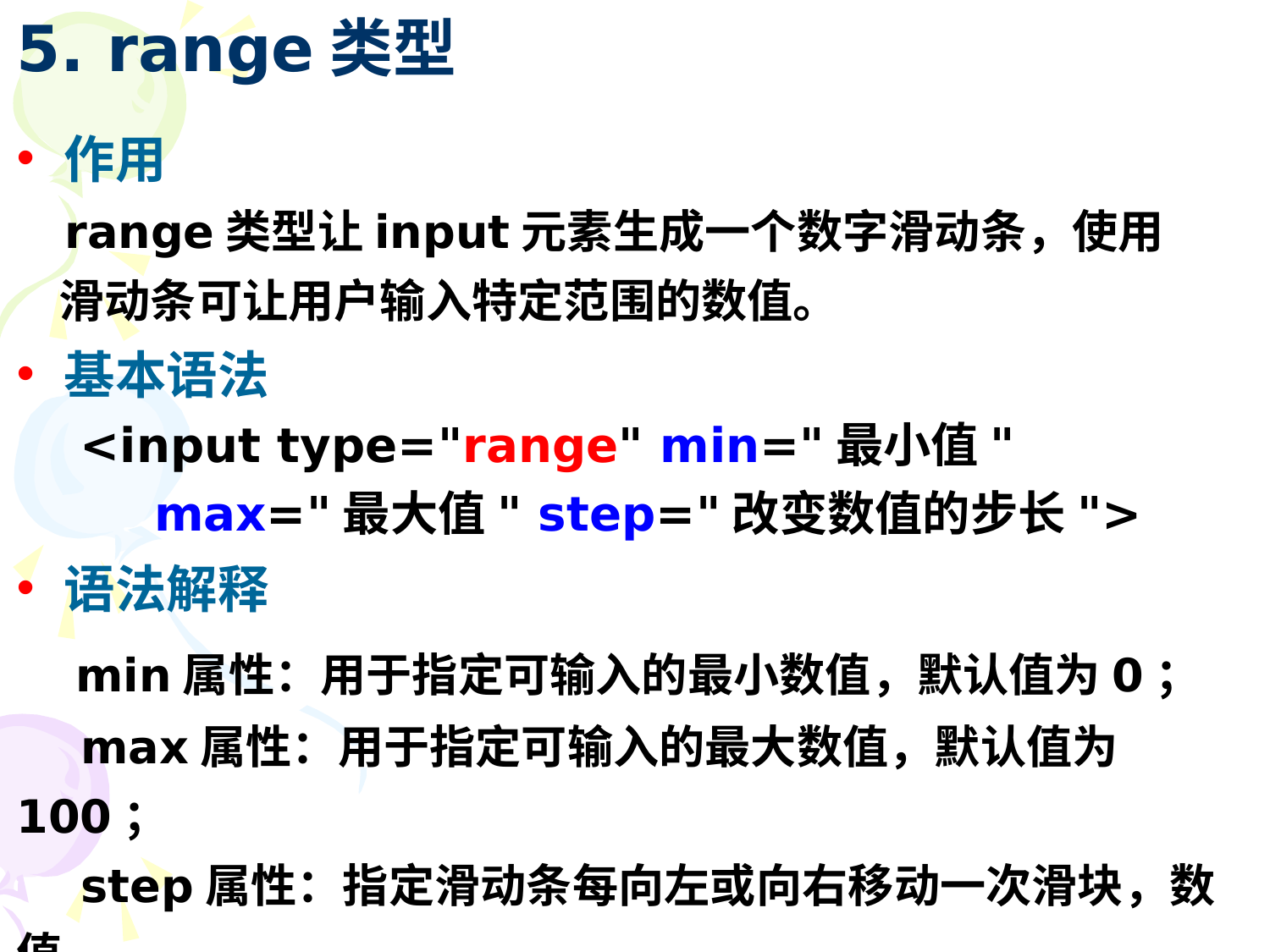

5. range类型
作用
   range类型让input元素生成一个数字滑动条，使用
   滑动条可让用户输入特定范围的数值。
基本语法
<input type="range" min="最小值" max="最大值" step="改变数值的步长">
语法解释
   min属性：用于指定可输入的最小数值，默认值为0；
    max属性：用于指定可输入的最大数值，默认值为100；
    step属性：指定滑动条每向左或向右移动一次滑块，数值
    将减小或增加的数值，默认步长是1。